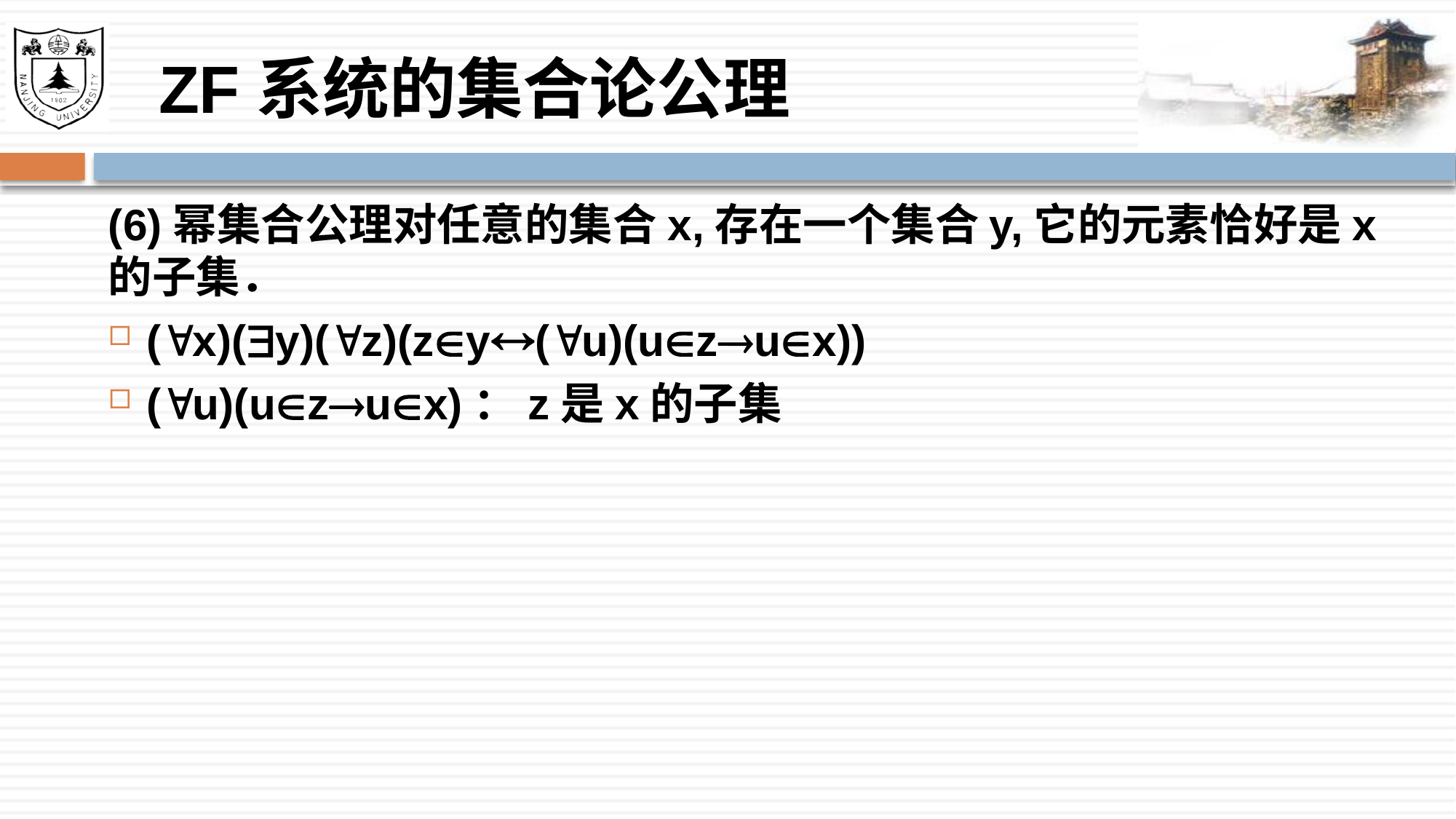

# ZF系统的集合论公理
(6)幂集合公理对任意的集合x,存在一个集合y,它的元素恰好是x的子集．
(∀x)(∃y)(∀z)(z∈y↔(∀u)(u∈z→u∈x))
(∀u)(u∈z→u∈x)：z是x的子集